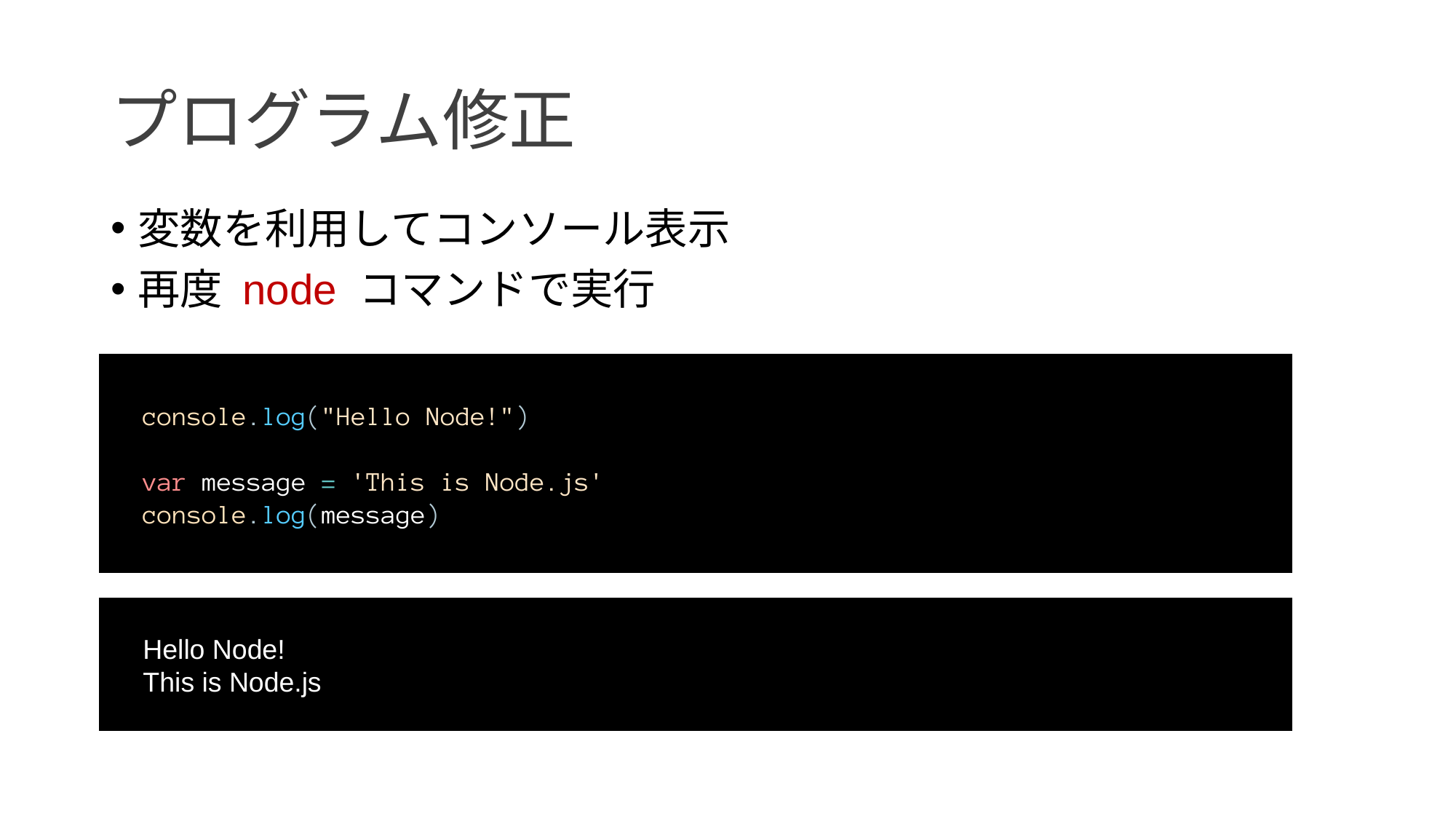

# プログラム修正
変数を利用してコンソール表示
再度 node コマンドで実行
console.log("Hello Node!")

var message = 'This is Node.js'
console.log(message)
Hello Node!
This is Node.js